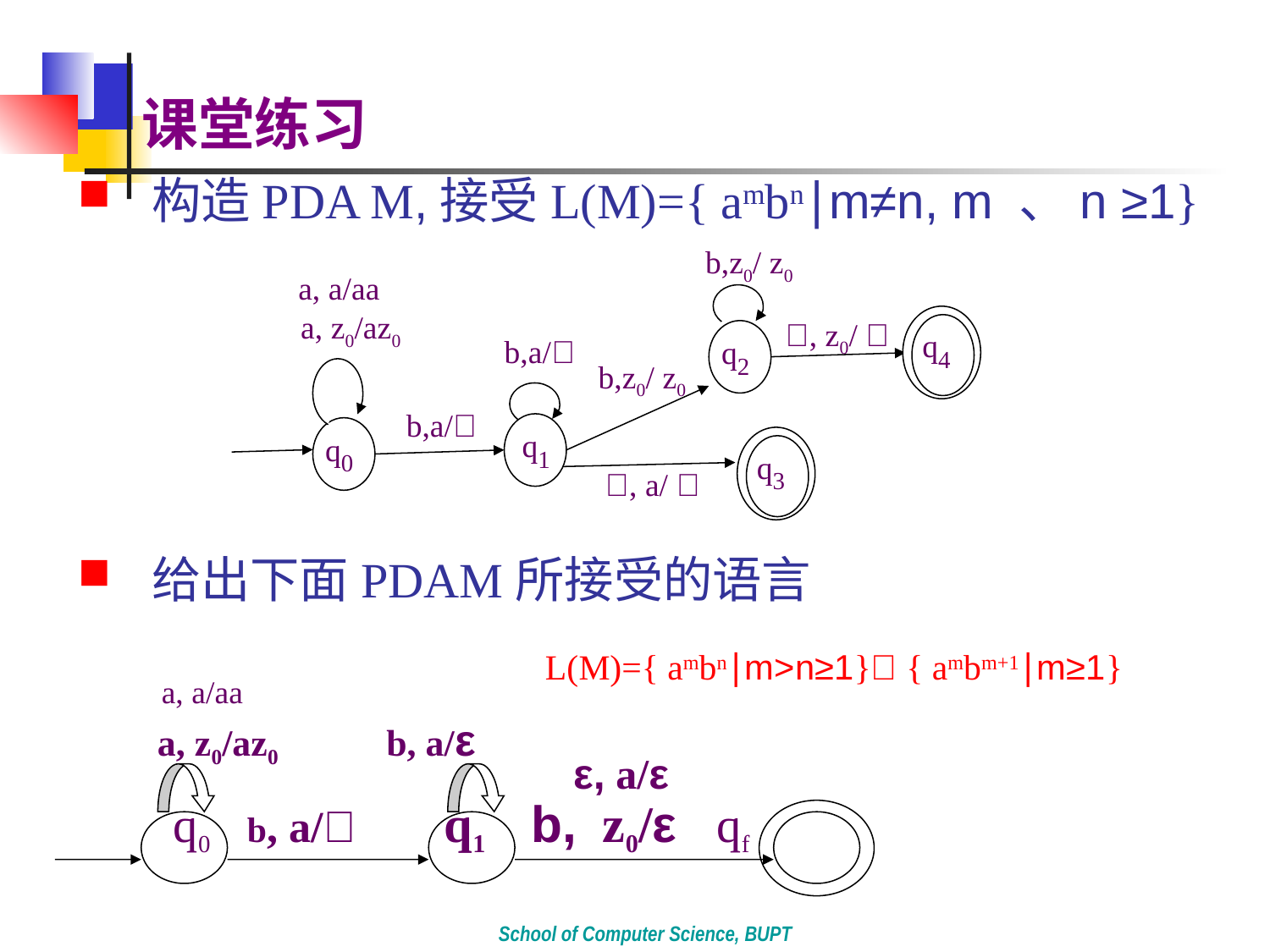

# 课堂练习
构造PDA M,接受L(M)={ ambn∣m≠n, m 、n ≥1}

给出下面PDAM所接受的语言

b,z0/ z0
a, a/aa
a, z0/az0
ε, z0/ ε
q2

b,a/ε

q1

q0

q4

b,z0/ z0

b,a/ε

q3

ε, a/ ε
L(M)={ ambn∣m>n≥1}∪ { ambm+1∣m≥1}
a, a/aa
 a, z0/az0                    b, a/ε

     q0       b, a/ε        q1    b,  z0/ε   qf
ε, a/ε
School of Computer Science, BUPT
10